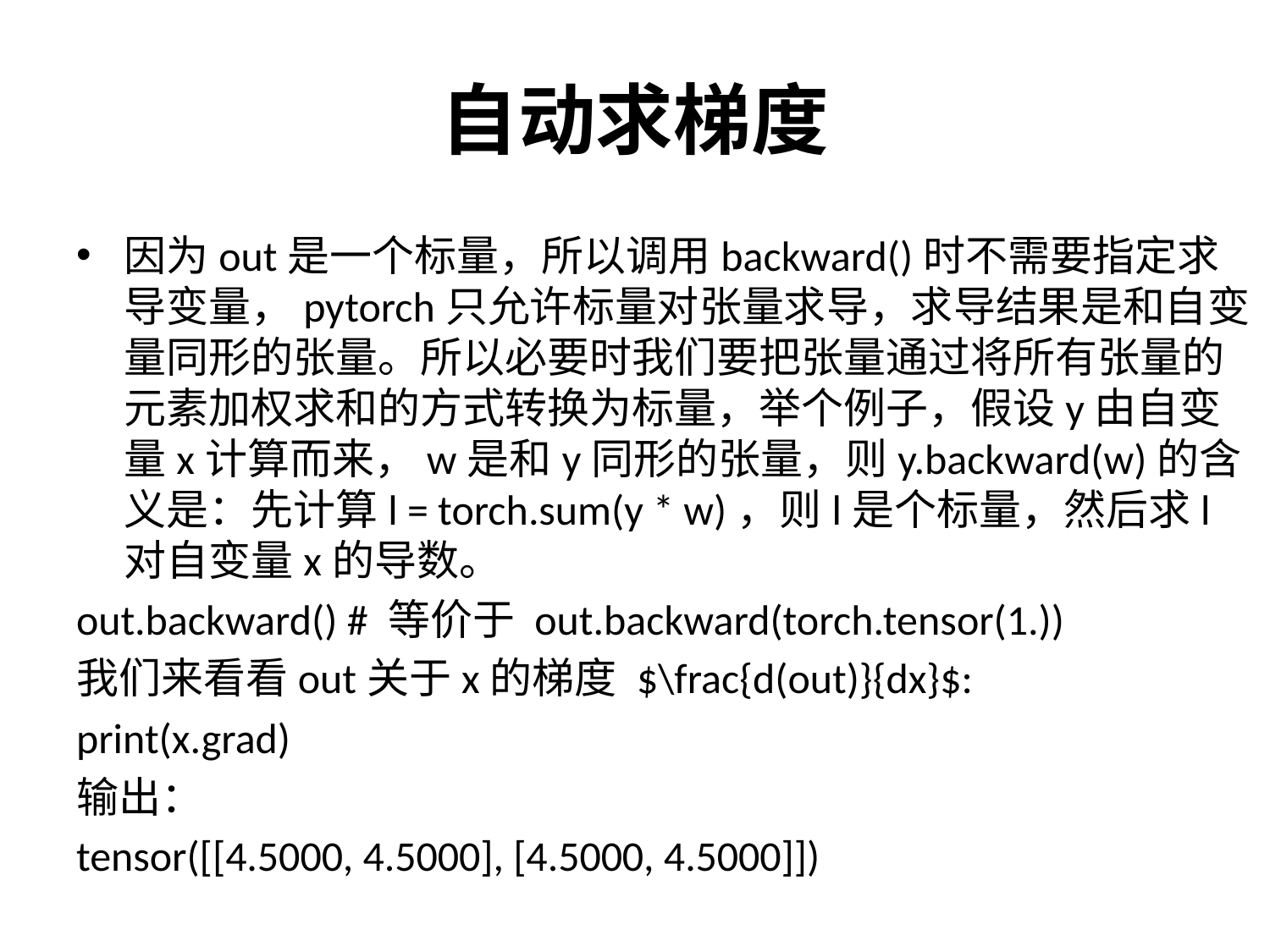

# 自动求梯度
因为out是一个标量，所以调用backward()时不需要指定求导变量，pytorch只允许标量对张量求导，求导结果是和自变量同形的张量。所以必要时我们要把张量通过将所有张量的元素加权求和的方式转换为标量，举个例子，假设y由自变量x计算而来，w是和y同形的张量，则y.backward(w)的含义是：先计算l = torch.sum(y * w)，则l是个标量，然后求l对自变量x的导数。
out.backward() # 等价于 out.backward(torch.tensor(1.))
我们来看看out关于x的梯度 $\frac{d(out)}{dx}$:
print(x.grad)
输出：
tensor([[4.5000, 4.5000], [4.5000, 4.5000]])